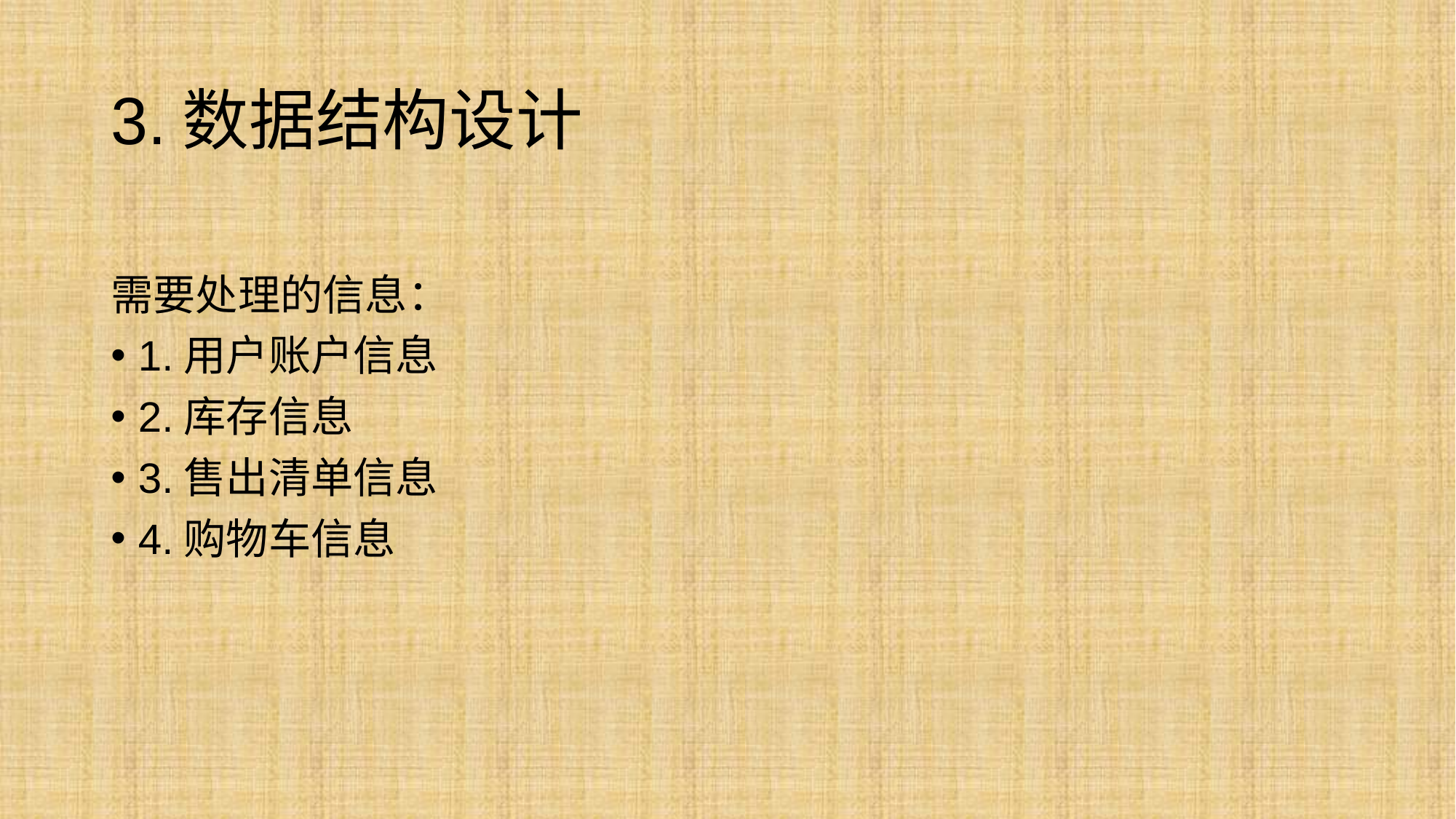

# 3.数据结构设计

需要处理的信息：
1.用户账户信息
2.库存信息
3.售出清单信息
4.购物车信息